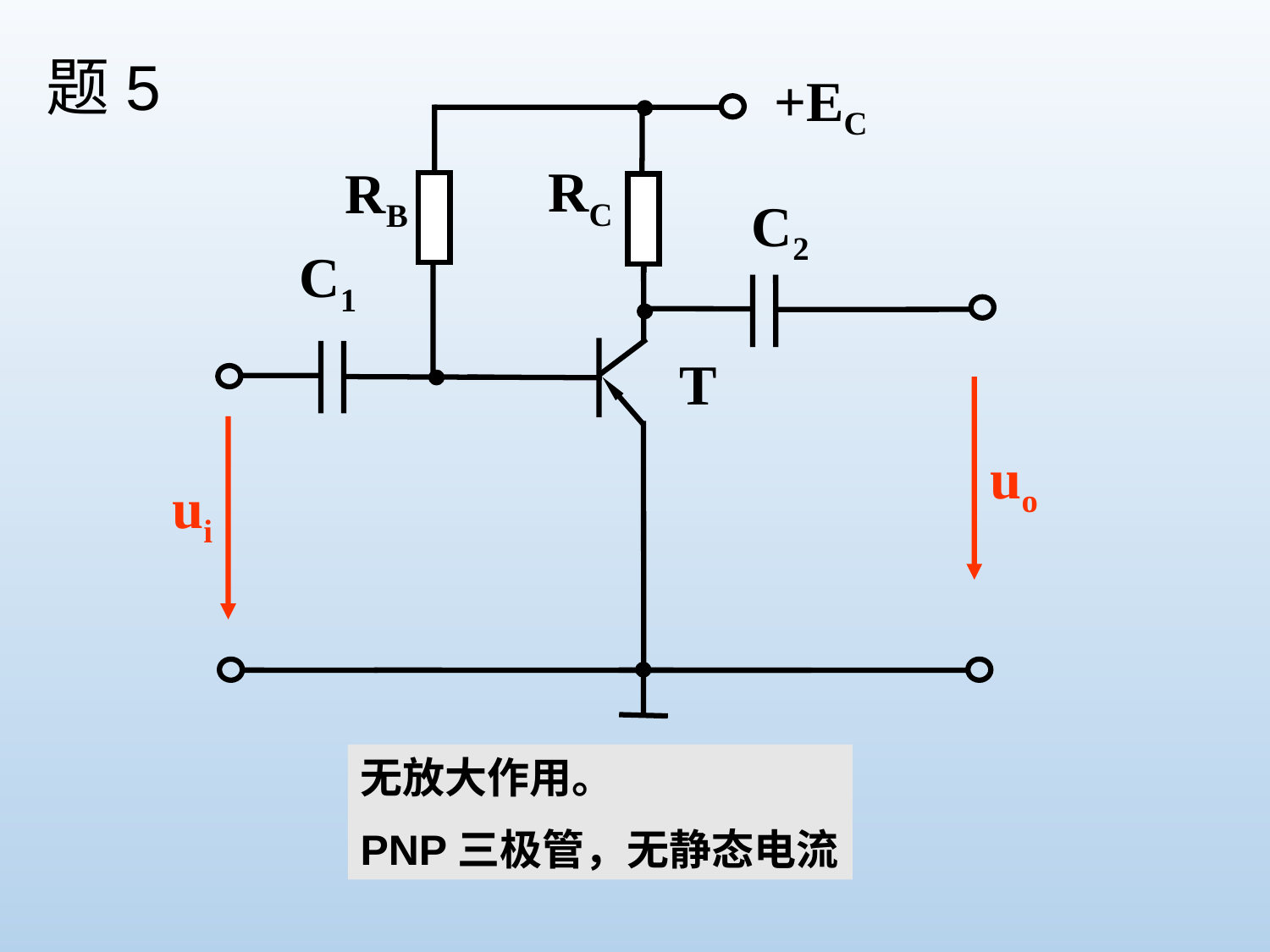

# 题5
+EC

RC
RB

C2

C1

T

uo
ui

无放大作用。
PNP三极管，无静态电流